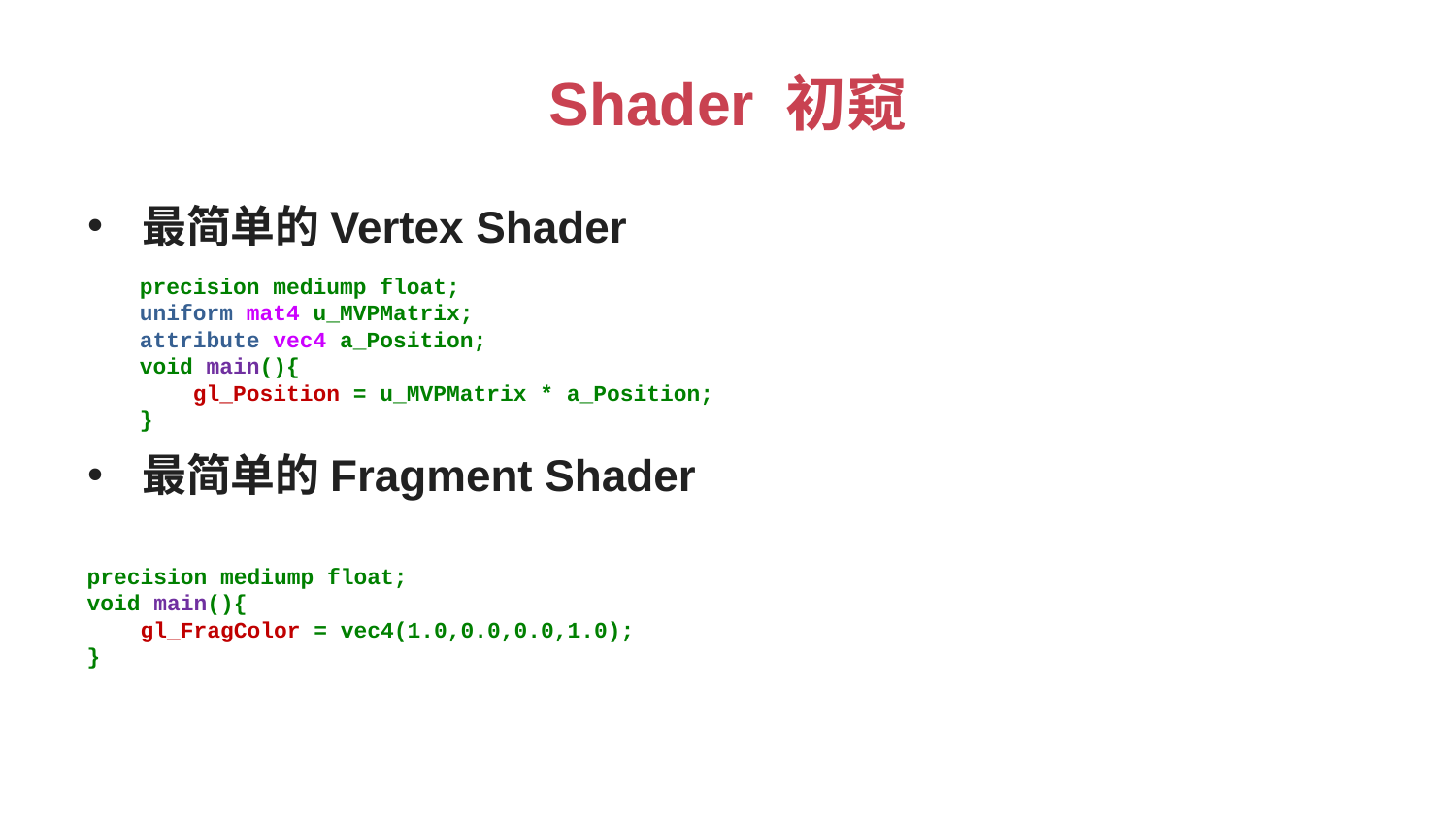

# Shader 初窥
最简单的Vertex Shader

最简单的Fragment Shader

precision mediump float;
uniform mat4 u_MVPMatrix;
attribute vec4 a_Position;
void main(){
    gl_Position = u_MVPMatrix * a_Position;
}
precision mediump float;
void main(){
    gl_FragColor = vec4(1.0,0.0,0.0,1.0);
}